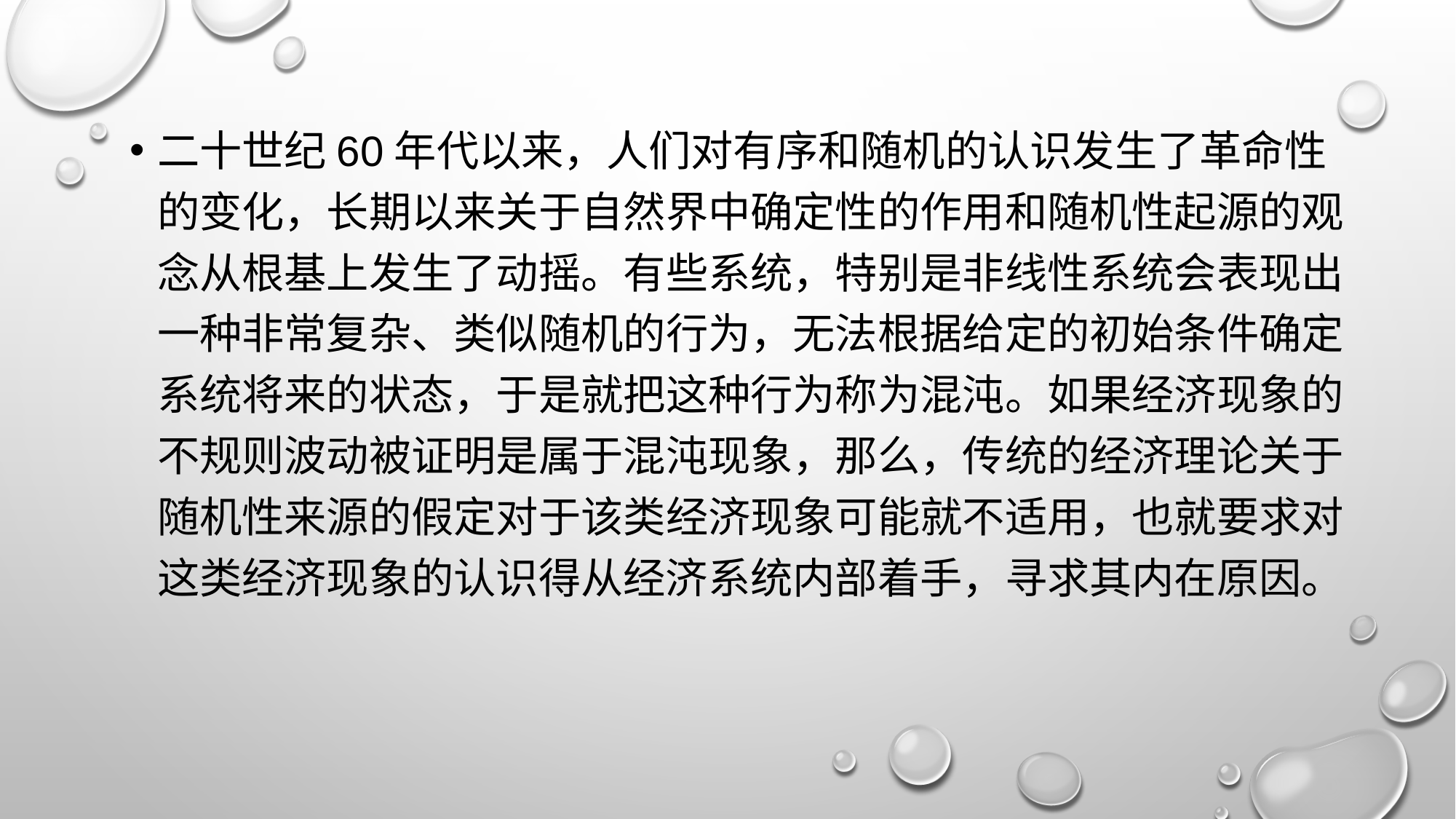

二十世纪60年代以来，人们对有序和随机的认识发生了革命性的变化，长期以来关于自然界中确定性的作用和随机性起源的观念从根基上发生了动摇。有些系统，特别是非线性系统会表现出一种非常复杂、类似随机的行为，无法根据给定的初始条件确定系统将来的状态，于是就把这种行为称为混沌。如果经济现象的不规则波动被证明是属于混沌现象，那么，传统的经济理论关于随机性来源的假定对于该类经济现象可能就不适用，也就要求对这类经济现象的认识得从经济系统内部着手，寻求其内在原因。